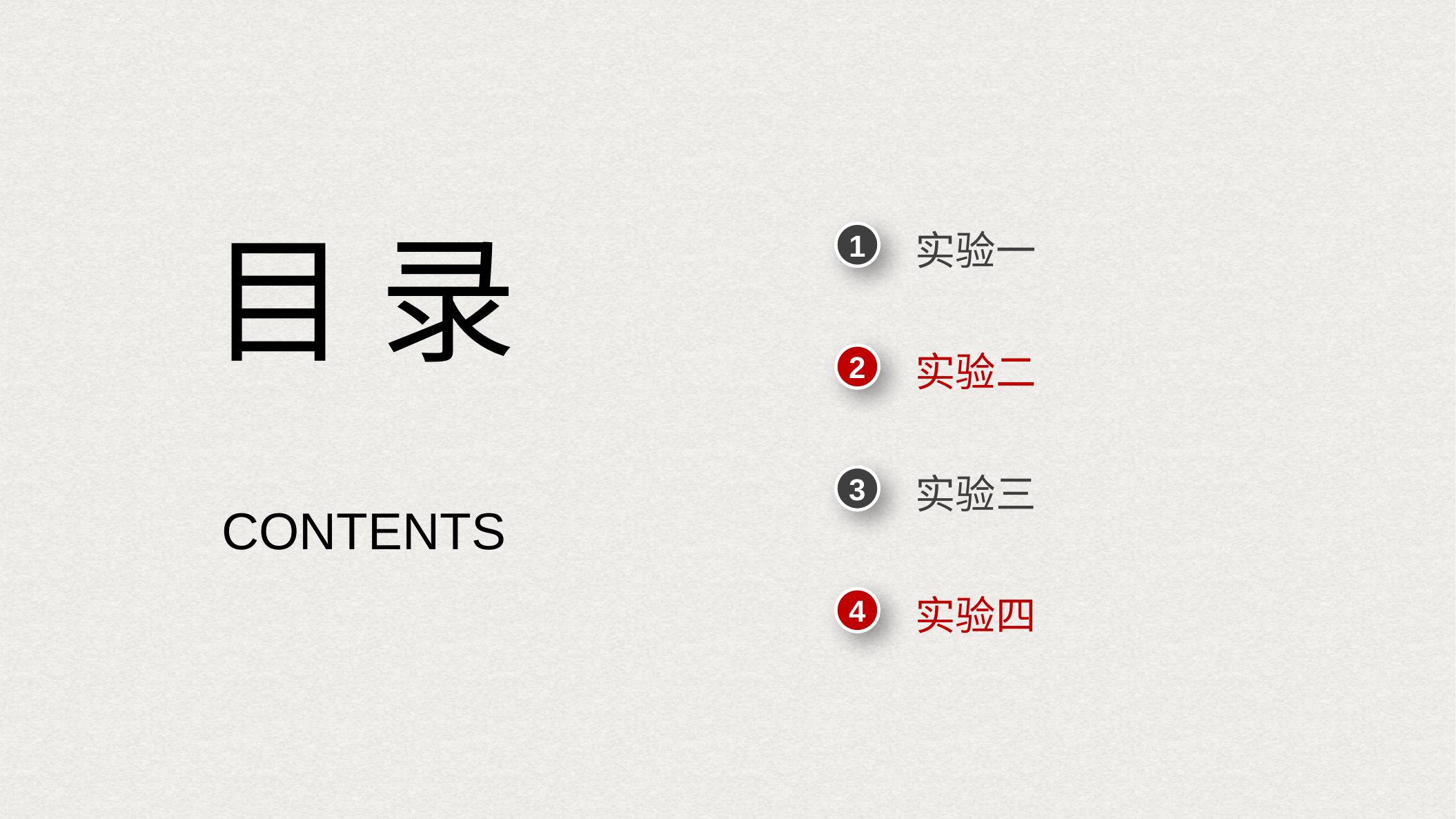

目 录
1
实验一
2
实验二
3
实验三
CONTENTS
4
实验四